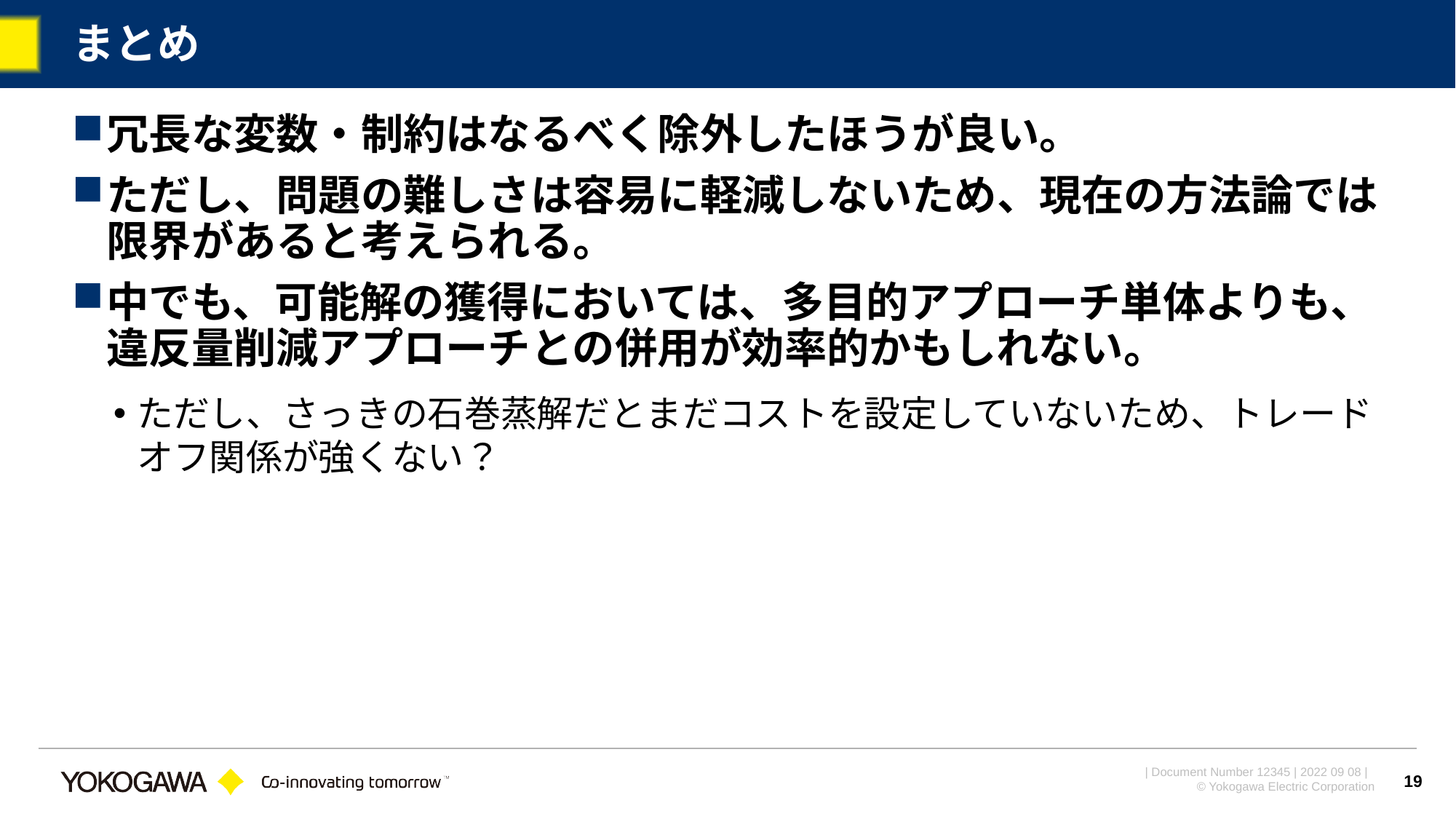

# まとめ
冗長な変数・制約はなるべく除外したほうが良い。
ただし、問題の難しさは容易に軽減しないため、現在の方法論では限界があると考えられる。
中でも、可能解の獲得においては、多目的アプローチ単体よりも、違反量削減アプローチとの併用が効率的かもしれない。
ただし、さっきの石巻蒸解だとまだコストを設定していないため、トレードオフ関係が強くない？
19